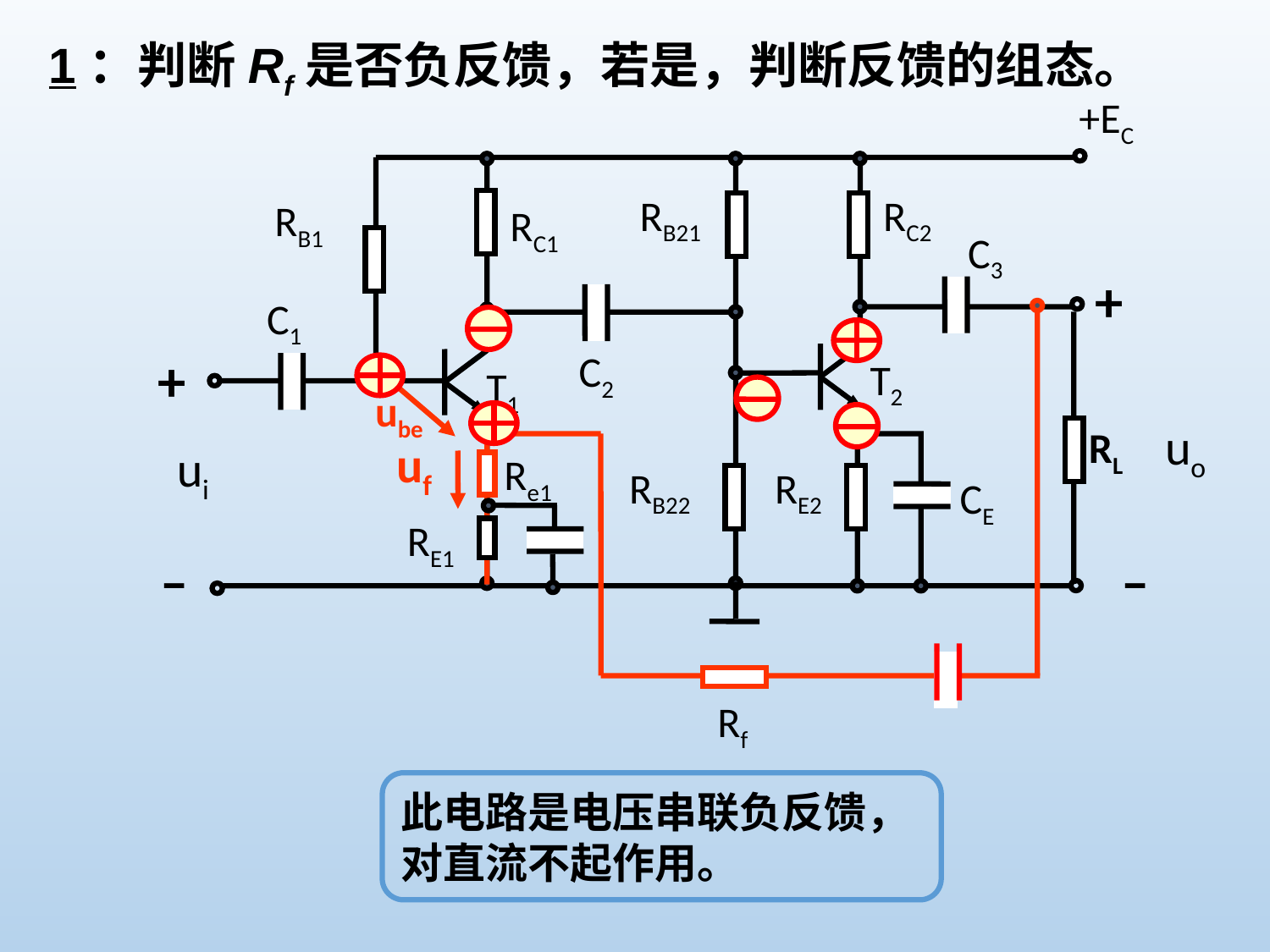

1：判断Rf是否负反馈，若是，判断反馈的组态。
+EC

RB21
RC2
RB1

RC1

C3

+

C1

+
C2

T2

T1

ube

uo

RL

uf

ui

Re1

RB22
RE2

CE

–
–

Rf
RE1

此电路是电压串联负反馈，对直流不起作用。